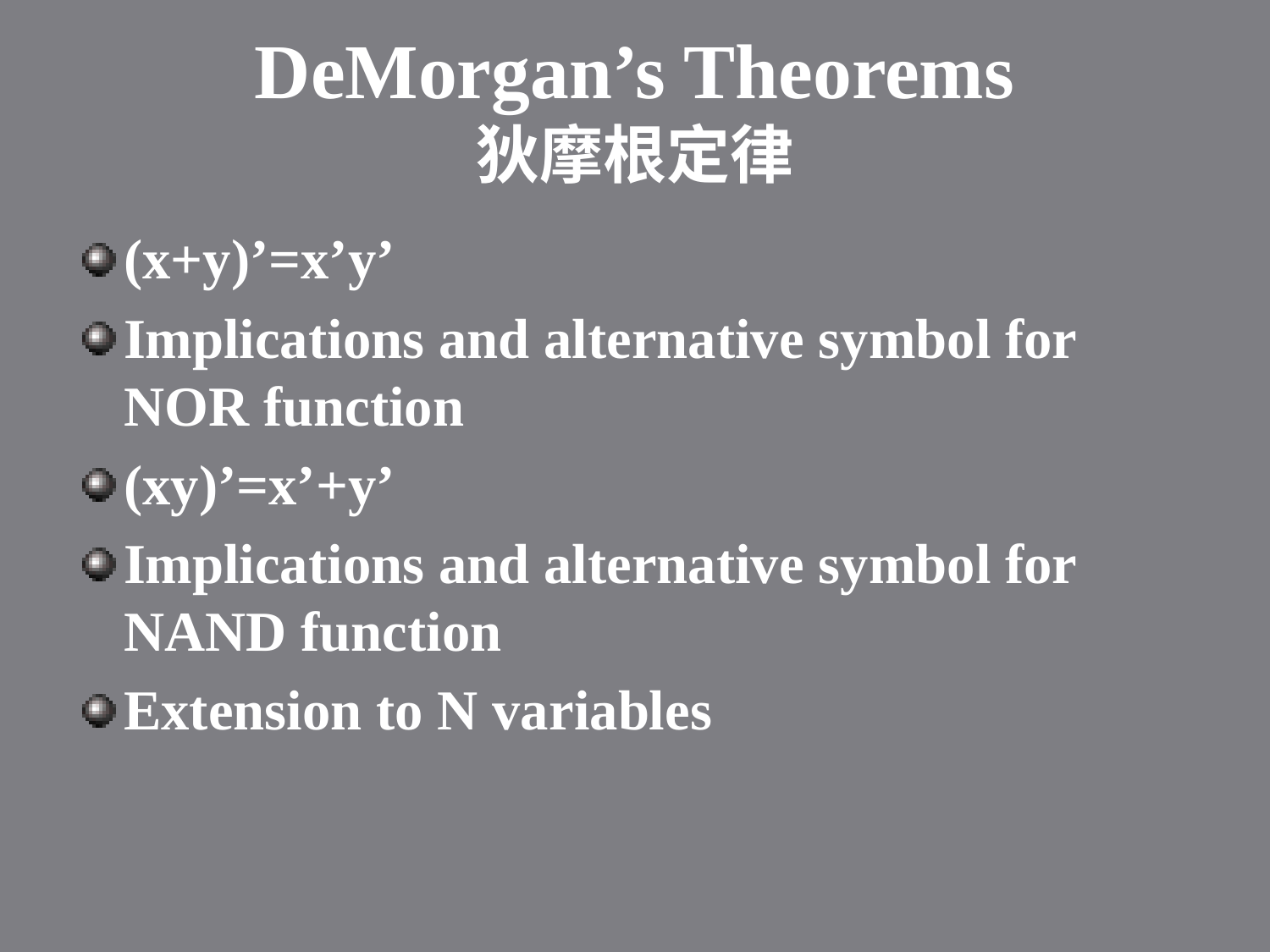

# DeMorgan’s Theorems 狄摩根定律
(x+y)’=x’y’
Implications and alternative symbol for NOR function
(xy)’=x’+y’
Implications and alternative symbol for NAND function
Extension to N variables